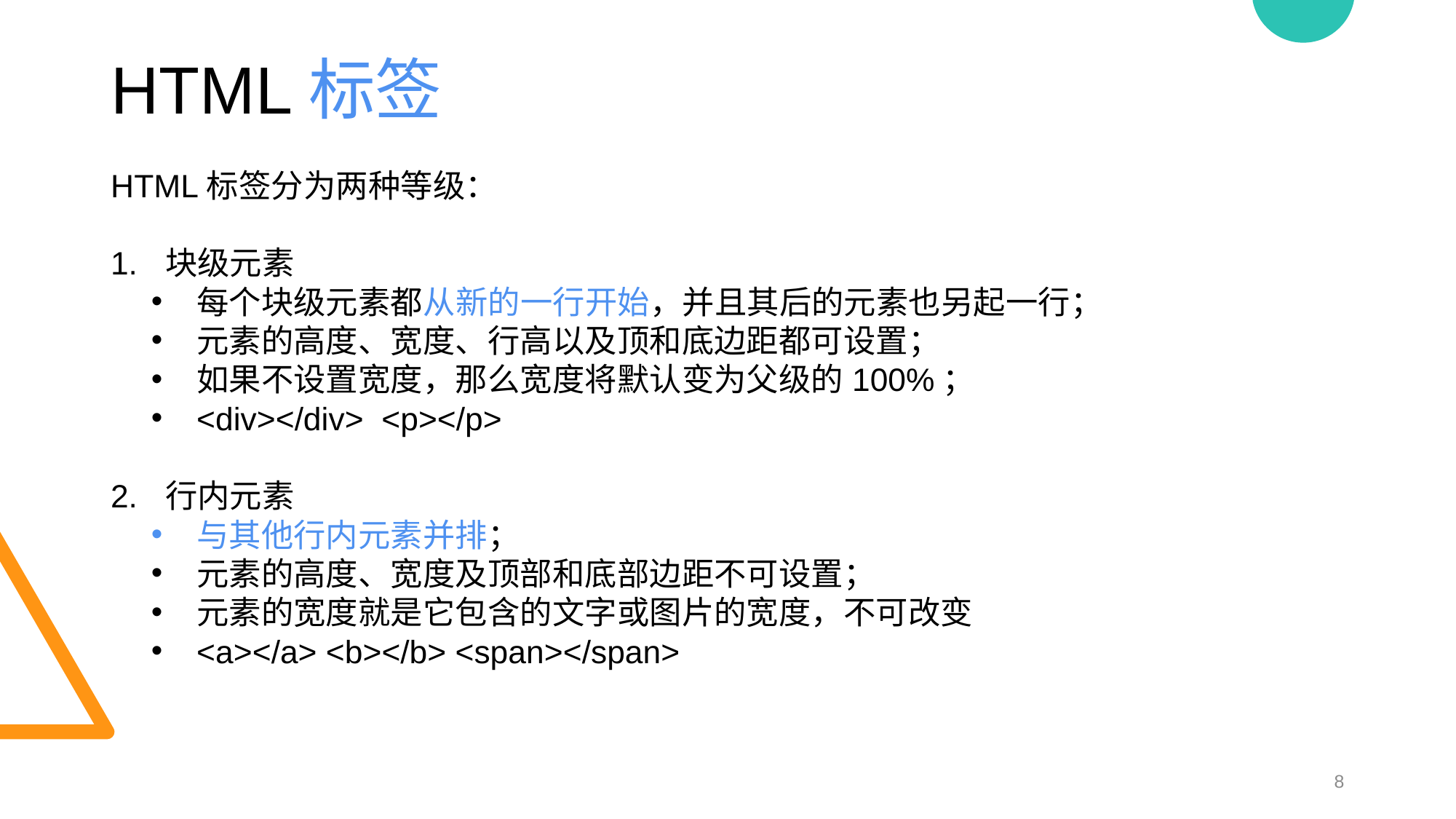

# HTML标签
HTML标签分为两种等级：

块级元素
每个块级元素都从新的一行开始，并且其后的元素也另起一行；
元素的高度、宽度、行高以及顶和底边距都可设置；
如果不设置宽度，那么宽度将默认变为父级的100%；
<div></div>  <p></p>

行内元素
与其他行内元素并排；
元素的高度、宽度及顶部和底部边距不可设置；
元素的宽度就是它包含的文字或图片的宽度，不可改变
<a></a> <b></b> <span></span>

8